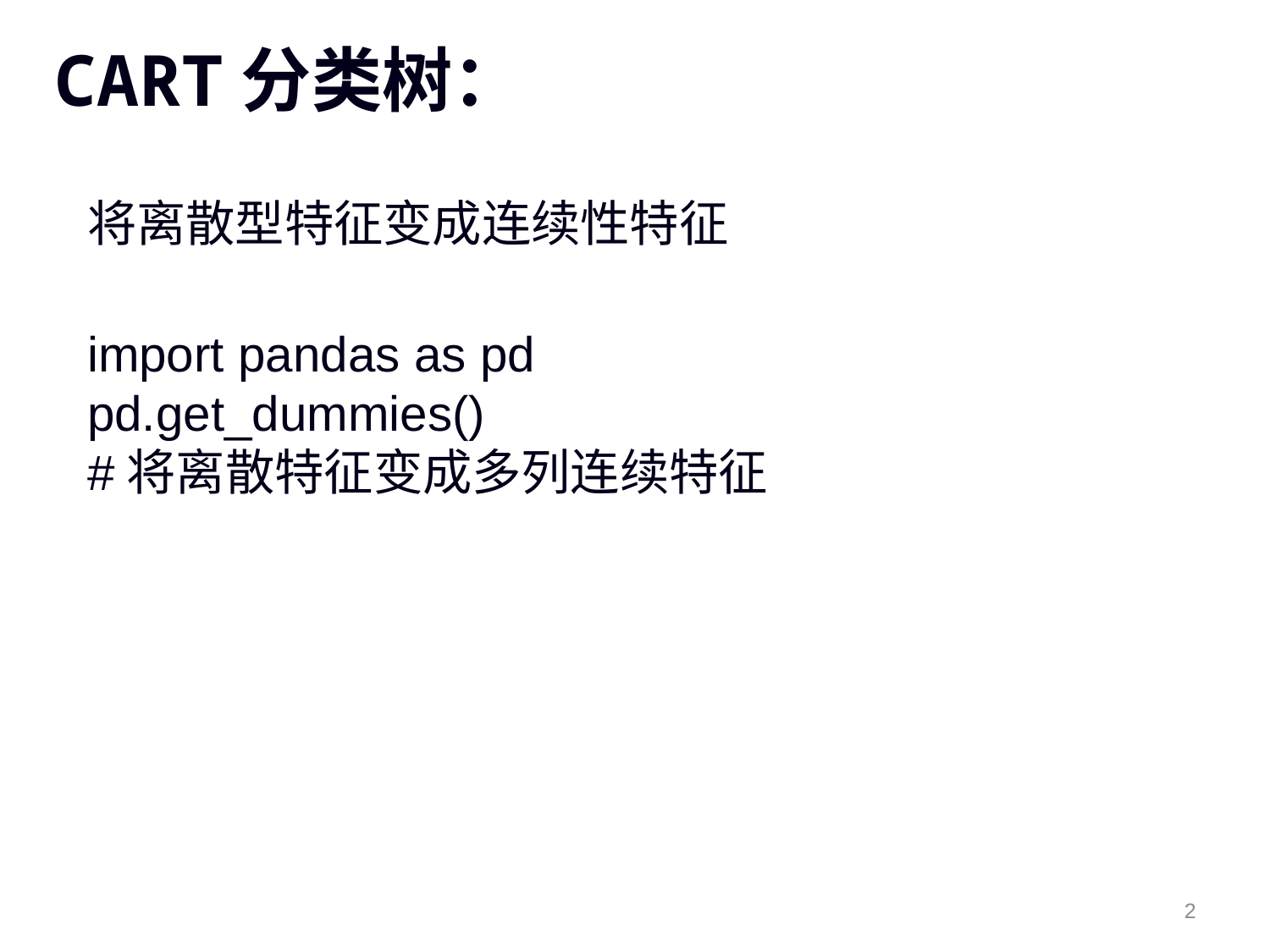

# CART分类树：
将离散型特征变成连续性特征
import pandas as pd
pd.get_dummies()
#将离散特征变成多列连续特征